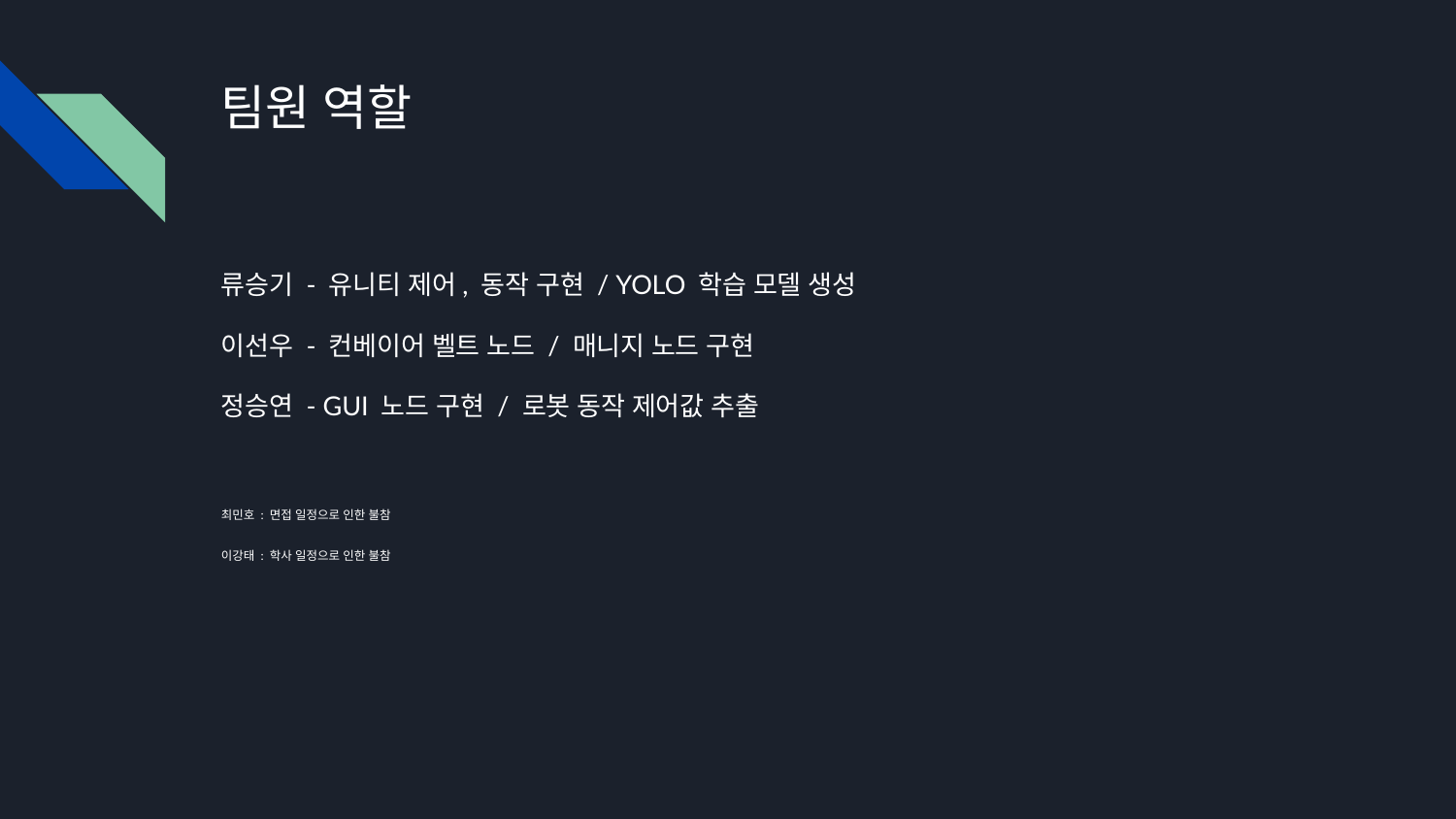

# 팀원 역할
류승기 - 유니티 제어, 동작 구현 / YOLO 학습 모델 생성
이선우 - 컨베이어 벨트 노드 / 매니지 노드 구현
정승연 - GUI 노드 구현 / 로봇 동작 제어값 추출

최민호 : 면접 일정으로 인한 불참
이강태 : 학사 일정으로 인한 불참